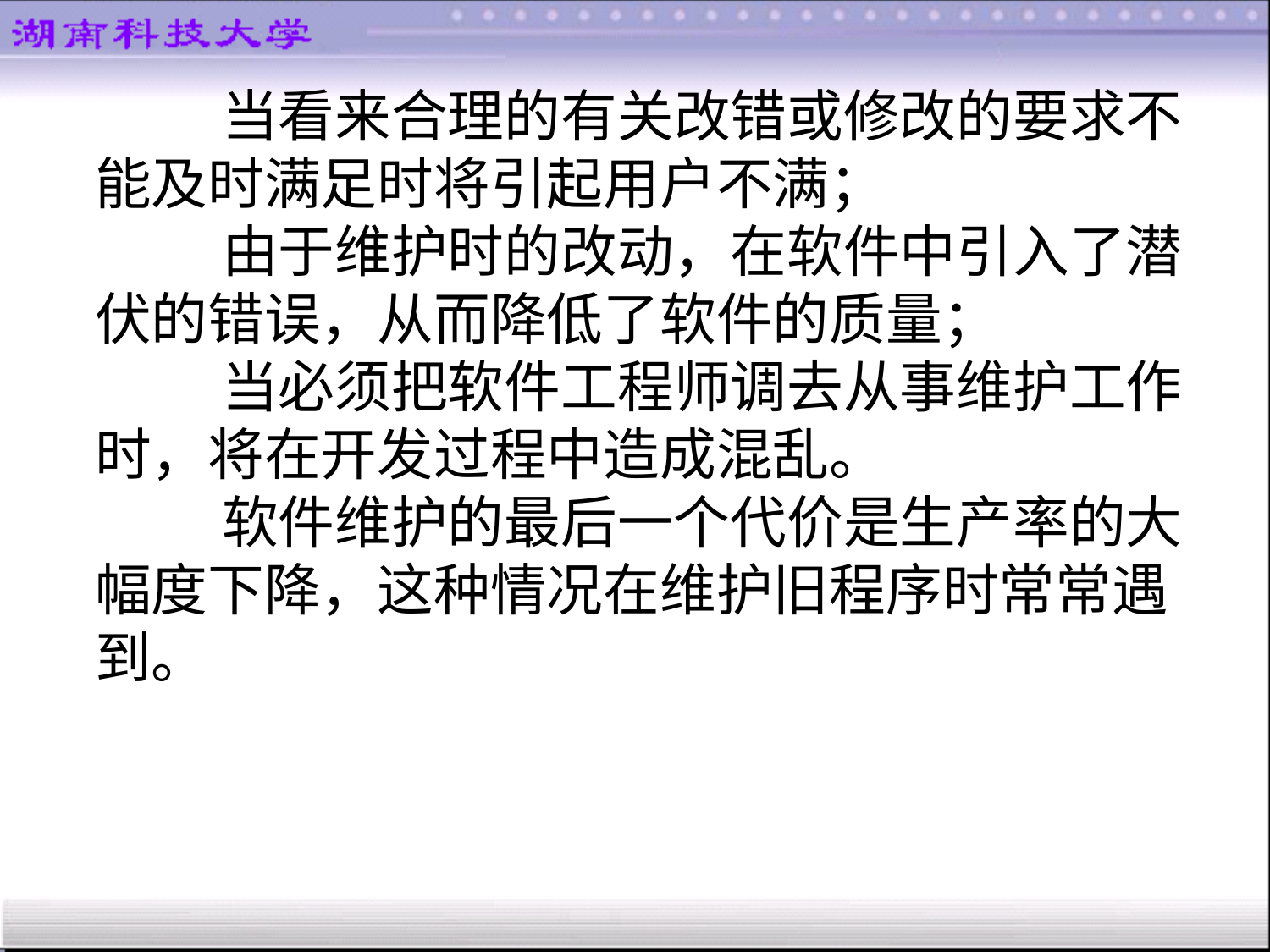

当看来合理的有关改错或修改的要求不能及时满足时将引起用户不满；
		由于维护时的改动，在软件中引入了潜伏的错误，从而降低了软件的质量；
		当必须把软件工程师调去从事维护工作时，将在开发过程中造成混乱。
		软件维护的最后一个代价是生产率的大幅度下降，这种情况在维护旧程序时常常遇到。